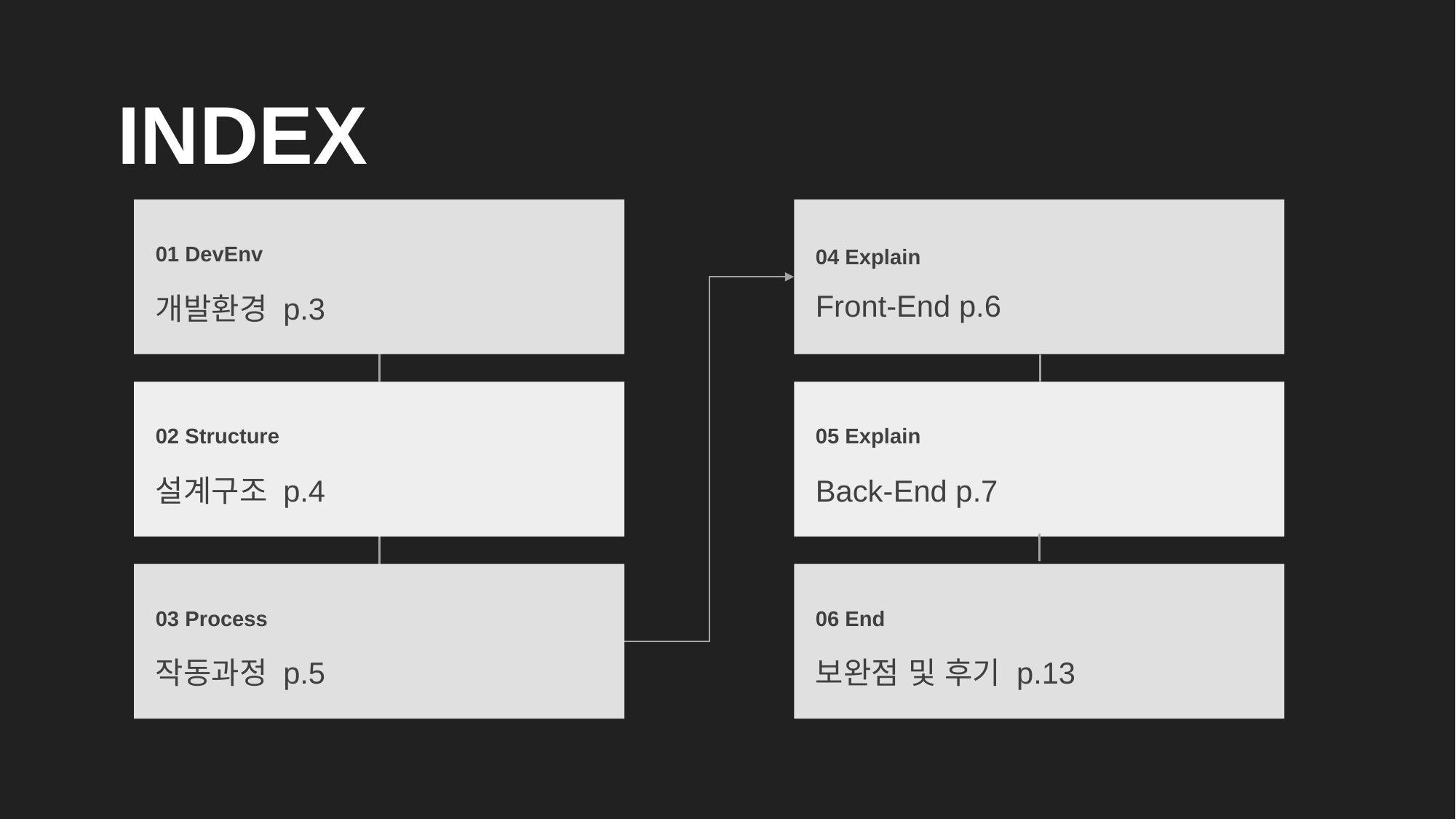

INDEX
01 DevEnv

개발환경 p.3
04 Explain
Front-End p.6
02 Structure

설계구조 p.4
05 Explain

Back-End p.7
03 Process

작동과정 p.5
06 End

보완점 및 후기 p.13